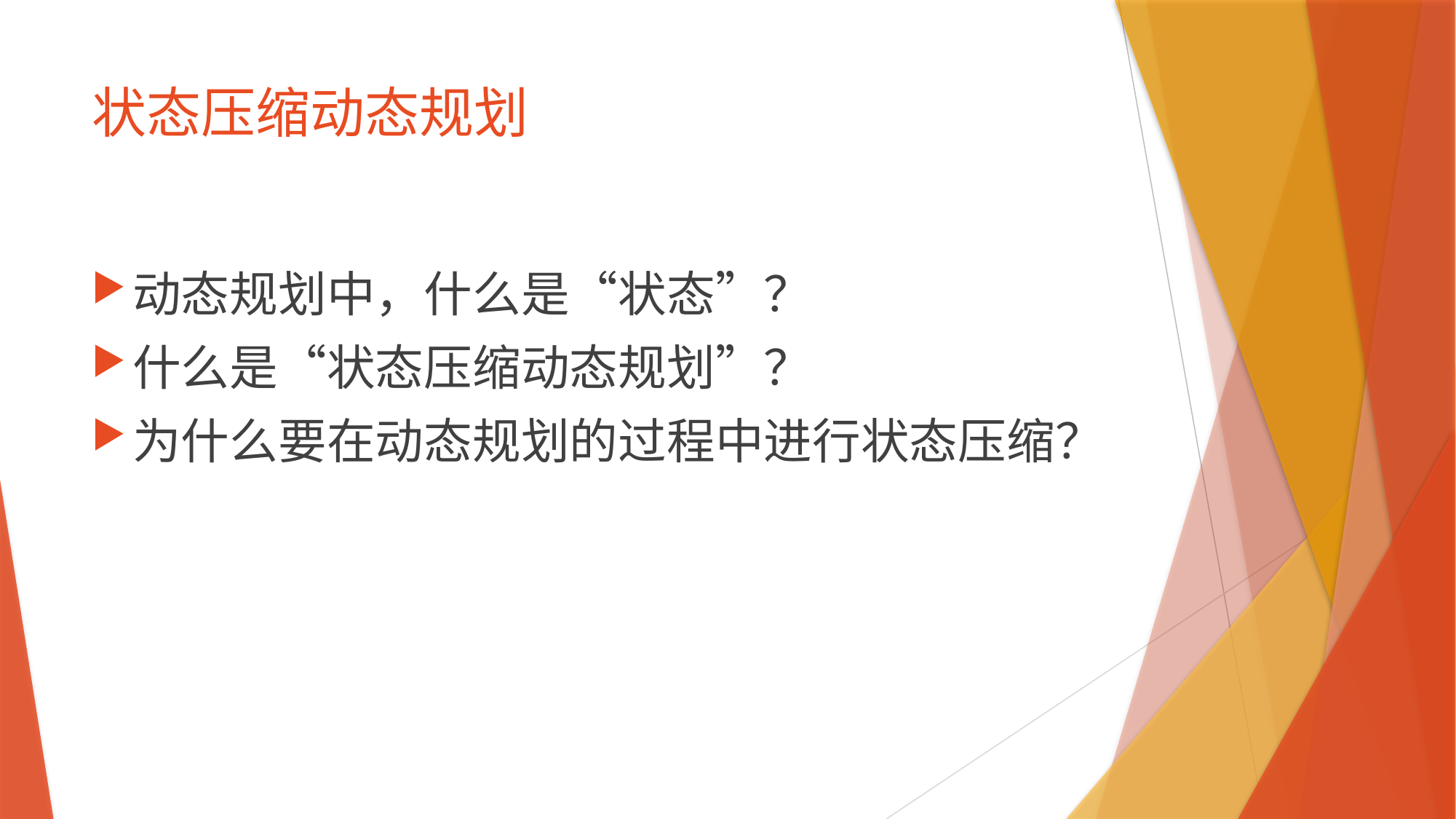

# 状态压缩动态规划
动态规划中，什么是“状态”？
什么是“状态压缩动态规划”？
为什么要在动态规划的过程中进行状态压缩？